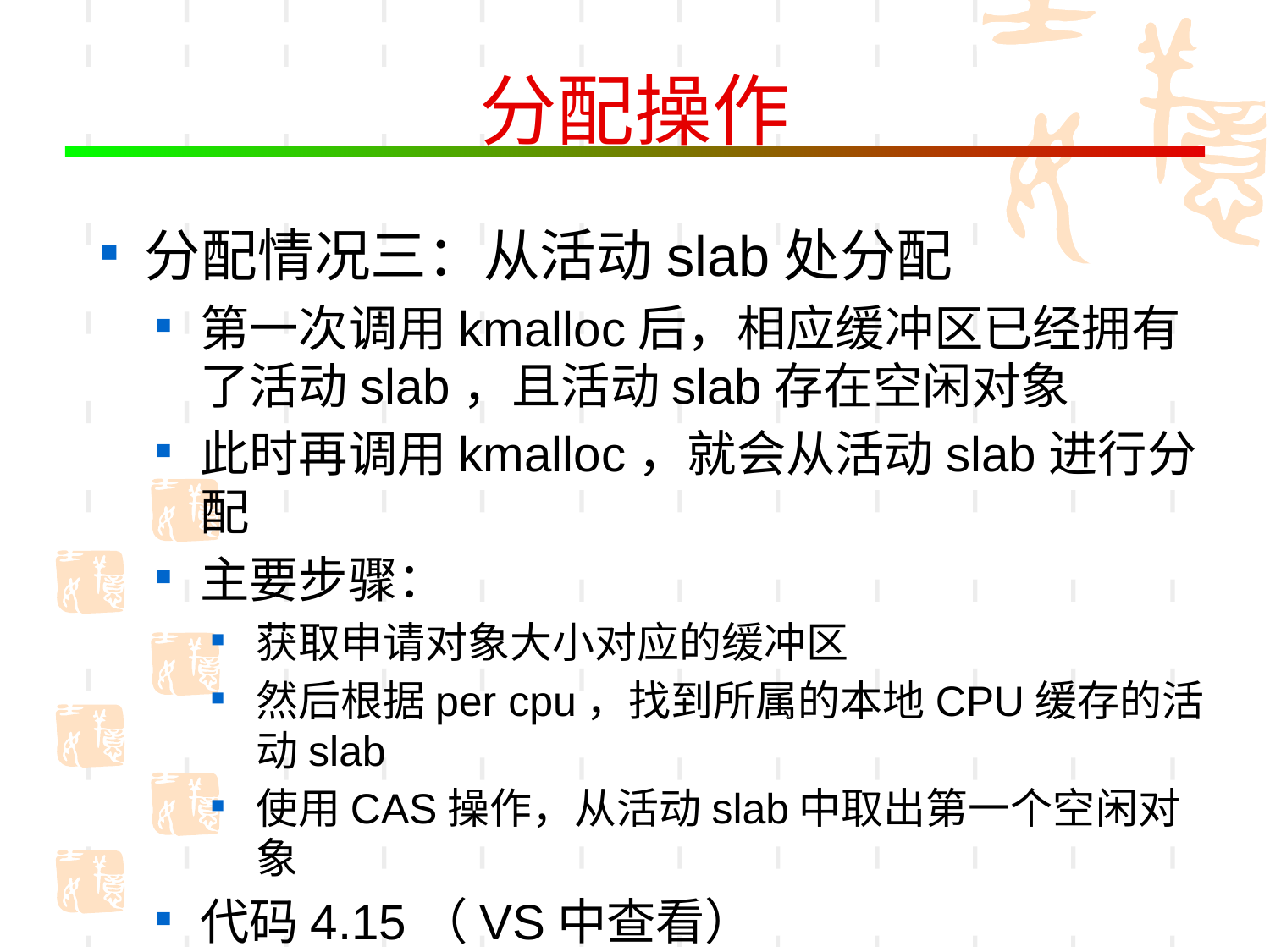

# 分配操作
分配情况三：从活动slab处分配
第一次调用kmalloc后，相应缓冲区已经拥有了活动slab，且活动slab存在空闲对象
此时再调用kmalloc，就会从活动slab进行分配
主要步骤：
获取申请对象大小对应的缓冲区
然后根据per cpu，找到所属的本地CPU缓存的活动slab
使用CAS操作，从活动slab中取出第一个空闲对象
代码4.15（VS中查看）